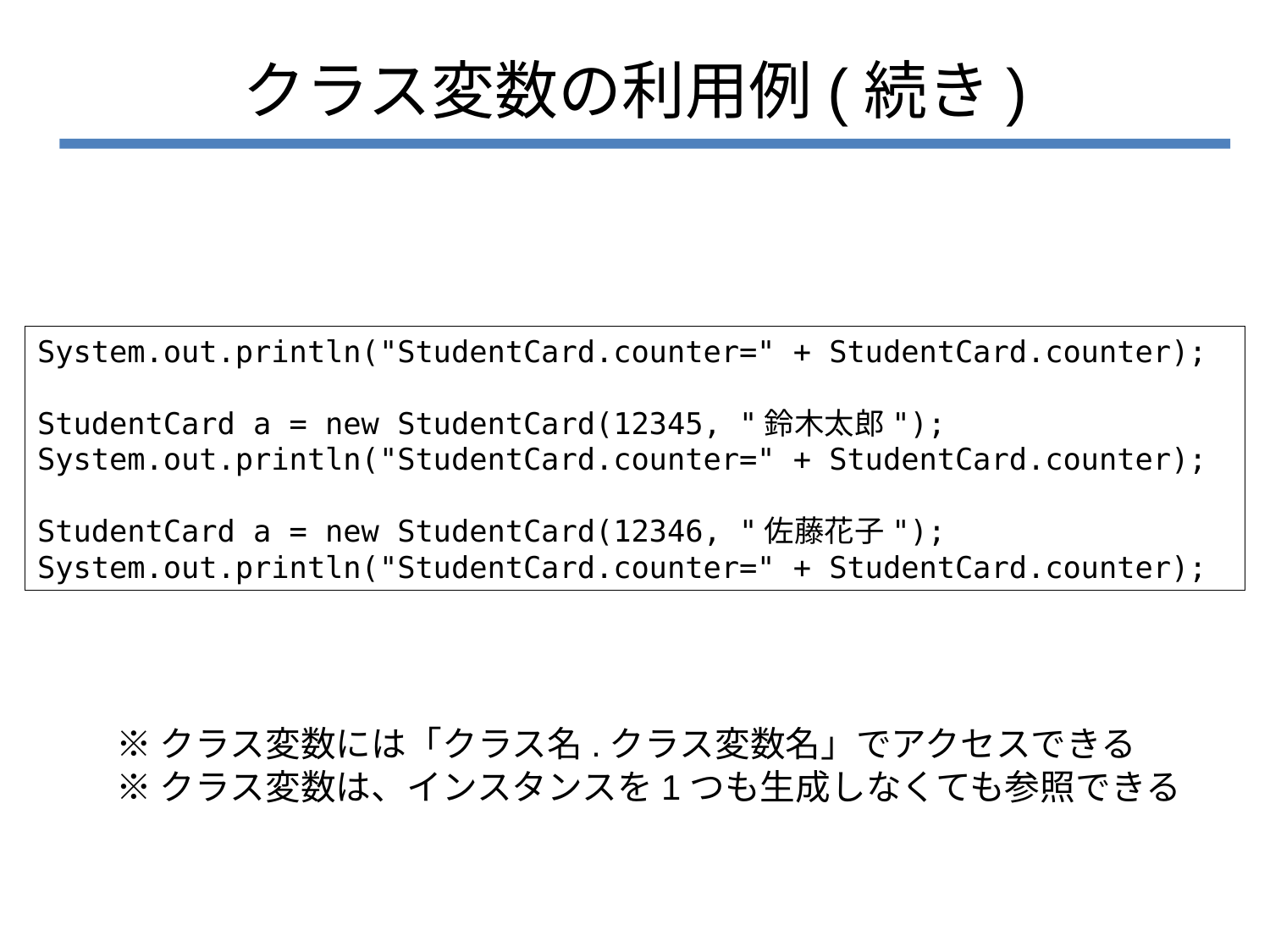

# クラス変数の利用例(続き)
System.out.println("StudentCard.counter=" + StudentCard.counter);

StudentCard a = new StudentCard(12345, "鈴木太郎");
System.out.println("StudentCard.counter=" + StudentCard.counter);

StudentCard a = new StudentCard(12346, "佐藤花子");
System.out.println("StudentCard.counter=" + StudentCard.counter);
※クラス変数には「クラス名.クラス変数名」でアクセスできる
※クラス変数は、インスタンスを1つも生成しなくても参照できる